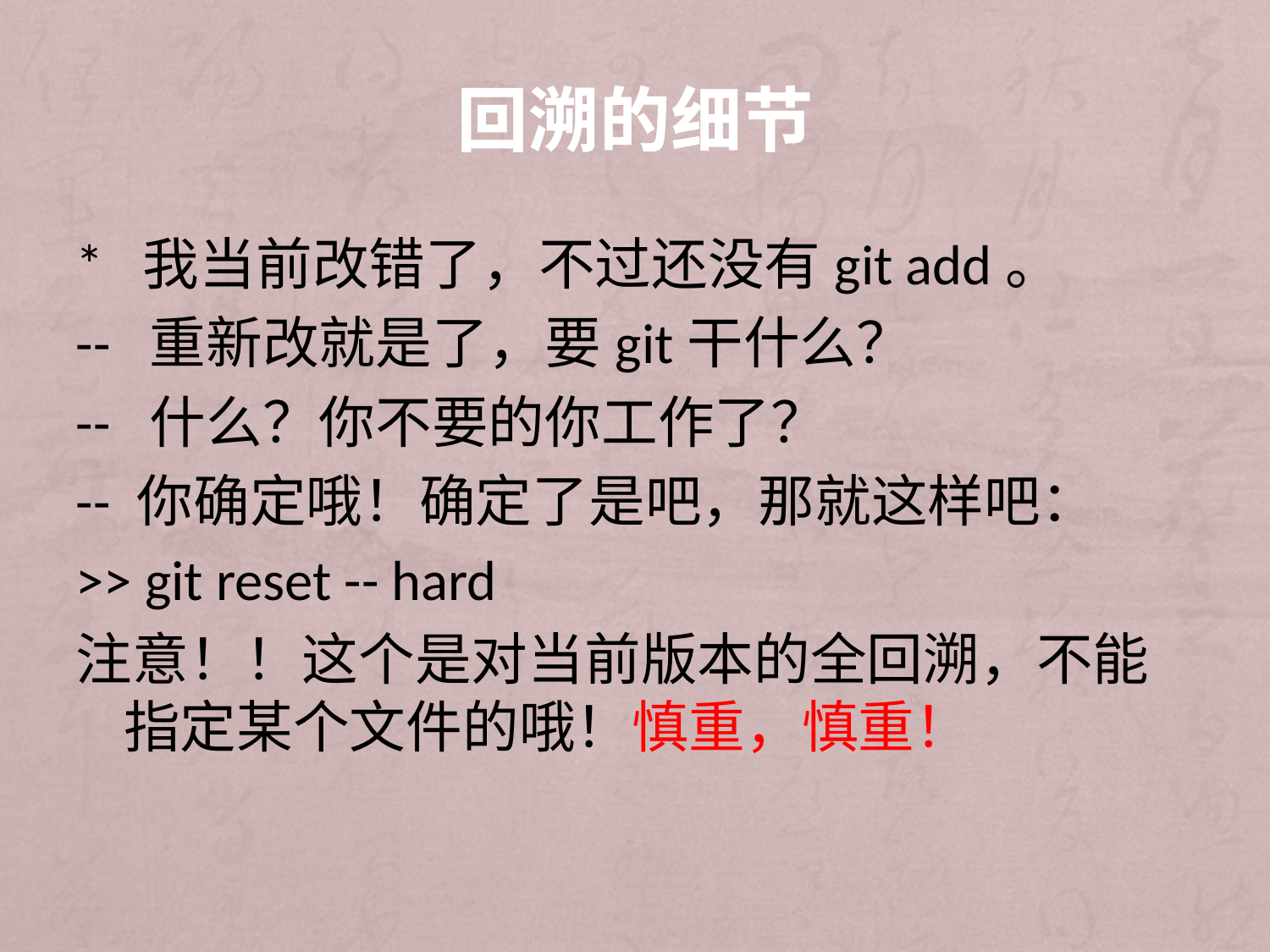

# 回溯的细节
*  我当前改错了，不过还没有git add。
--  重新改就是了，要git干什么？
--  什么？你不要的你工作了？
-- 你确定哦！确定了是吧，那就这样吧：
>> git reset -- hard
注意！！这个是对当前版本的全回溯，不能指定某个文件的哦！慎重，慎重！